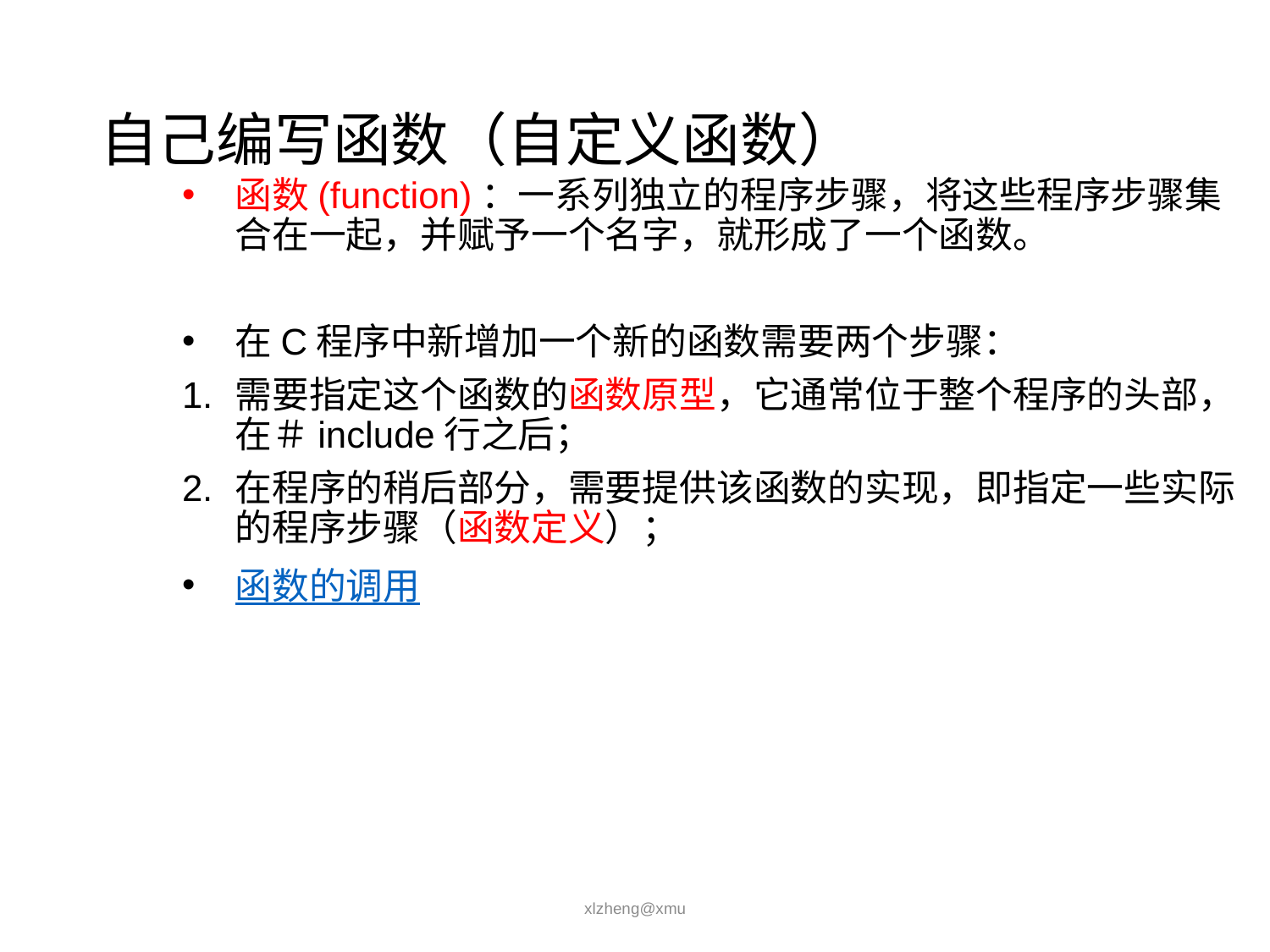

# 自己编写函数（自定义函数）
函数(function)：一系列独立的程序步骤，将这些程序步骤集合在一起，并赋予一个名字，就形成了一个函数。

在C程序中新增加一个新的函数需要两个步骤：
需要指定这个函数的函数原型，它通常位于整个程序的头部，在＃include行之后；
在程序的稍后部分，需要提供该函数的实现，即指定一些实际的程序步骤（函数定义）；
函数的调用
xlzheng@xmu
18